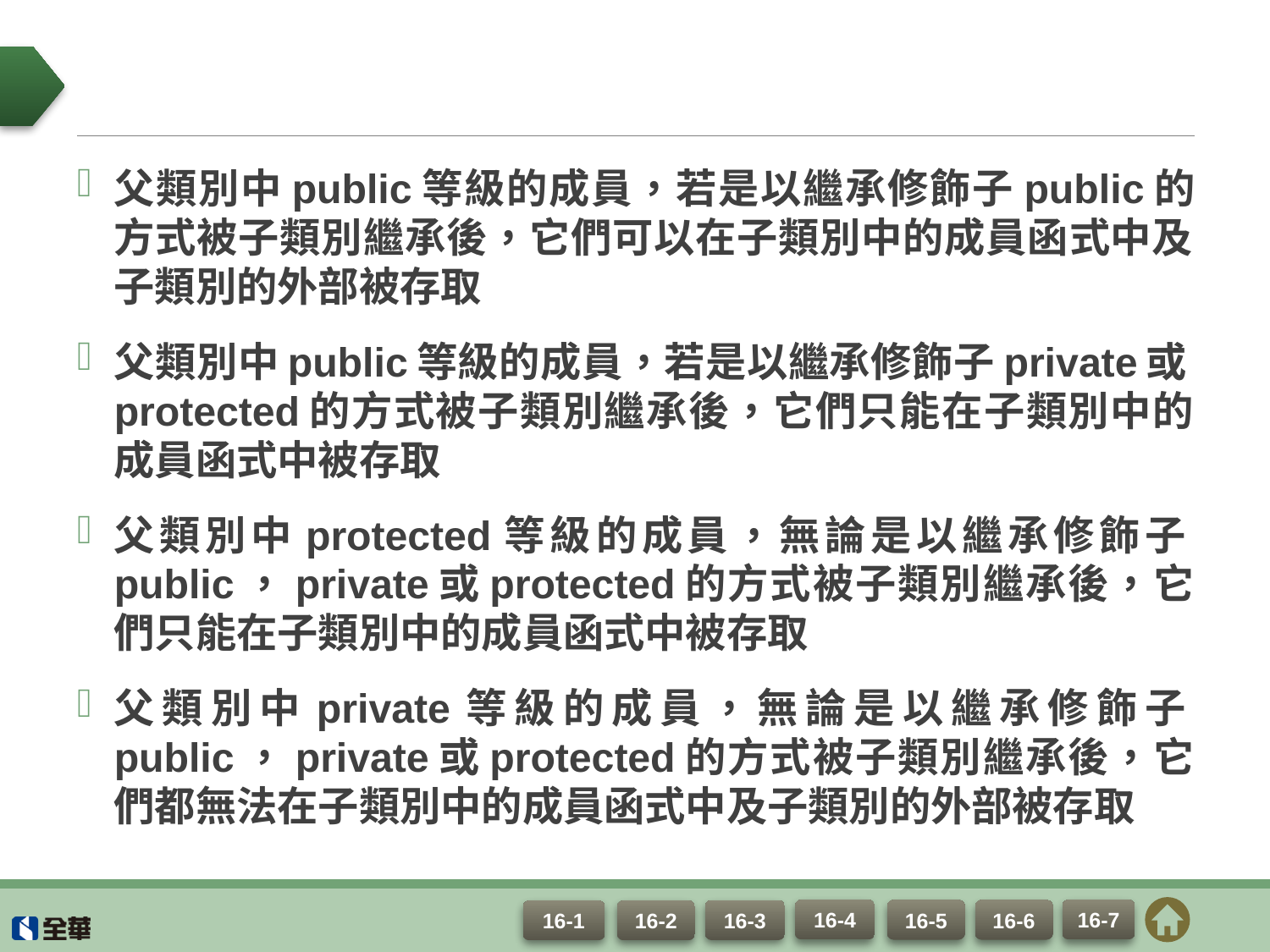

#

父類別中public等級的成員，若是以繼承修飾子public的方式被子類別繼承後，它們可以在子類別中的成員函式中及子類別的外部被存取
父類別中public等級的成員，若是以繼承修飾子private或protected的方式被子類別繼承後，它們只能在子類別中的成員函式中被存取
父類別中protected等級的成員，無論是以繼承修飾子public，private或protected的方式被子類別繼承後，它們只能在子類別中的成員函式中被存取
父類別中private等級的成員，無論是以繼承修飾子public，private或protected的方式被子類別繼承後，它們都無法在子類別中的成員函式中及子類別的外部被存取